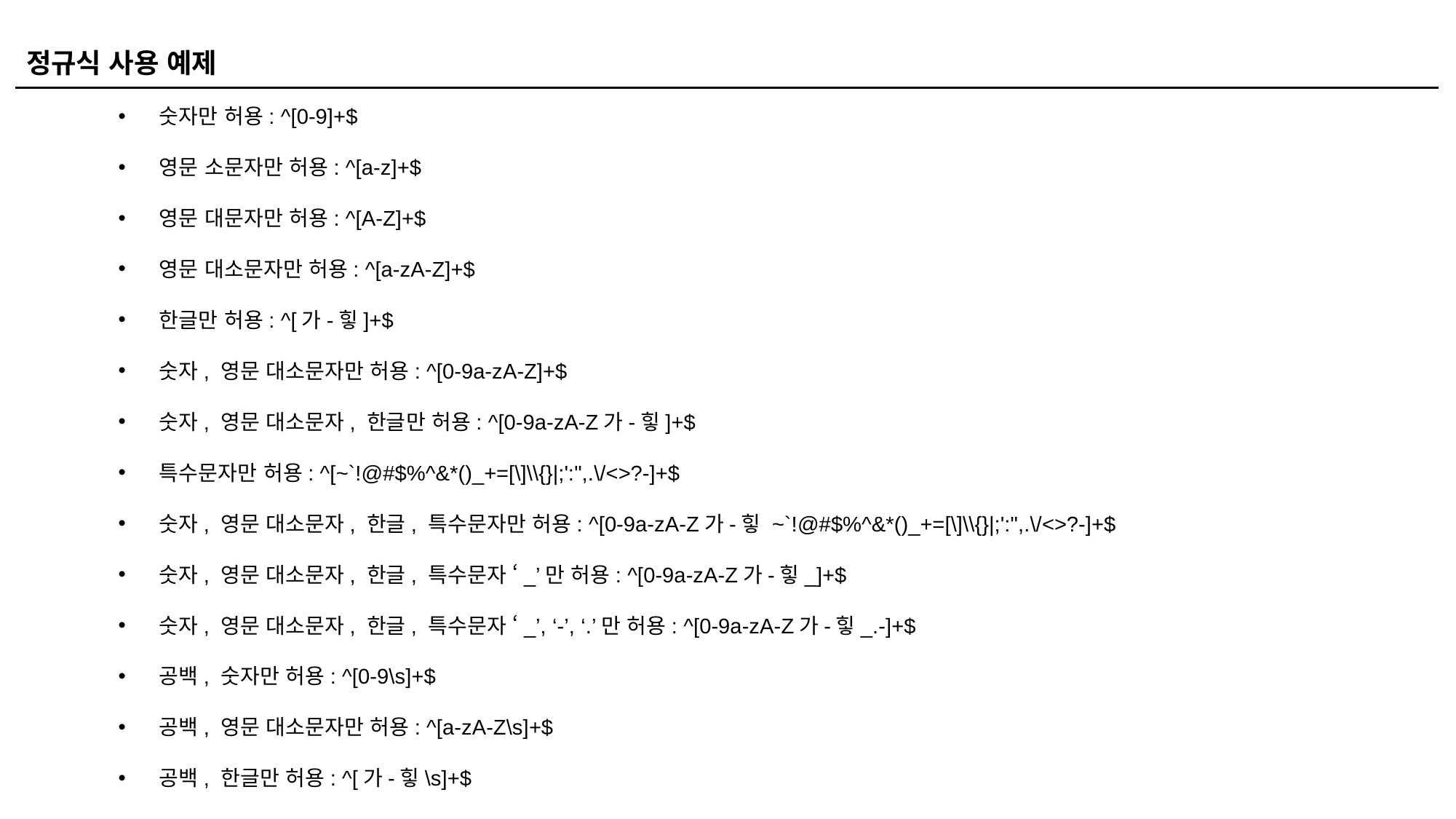

정규식 사용 예제
숫자만 허용: ^[0-9]+$

영문 소문자만 허용: ^[a-z]+$

영문 대문자만 허용: ^[A-Z]+$

영문 대소문자만 허용: ^[a-zA-Z]+$

한글만 허용: ^[가-힣]+$

숫자, 영문 대소문자만 허용: ^[0-9a-zA-Z]+$

숫자, 영문 대소문자, 한글만 허용: ^[0-9a-zA-Z가-힣]+$

특수문자만 허용: ^[~`!@#$%^&*()_+=[\]\\{}|;':",.\/<>?-]+$

숫자, 영문 대소문자, 한글, 특수문자만 허용: ^[0-9a-zA-Z가-힣 ~`!@#$%^&*()_+=[\]\\{}|;':",.\/<>?-]+$

숫자, 영문 대소문자, 한글, 특수문자 ‘_’만 허용: ^[0-9a-zA-Z가-힣_]+$

숫자, 영문 대소문자, 한글, 특수문자 ‘_’, ‘-’, ‘.’만 허용: ^[0-9a-zA-Z가-힣_.-]+$

공백, 숫자만 허용: ^[0-9\s]+$

공백, 영문 대소문자만 허용: ^[a-zA-Z\s]+$

공백, 한글만 허용: ^[가-힣\s]+$